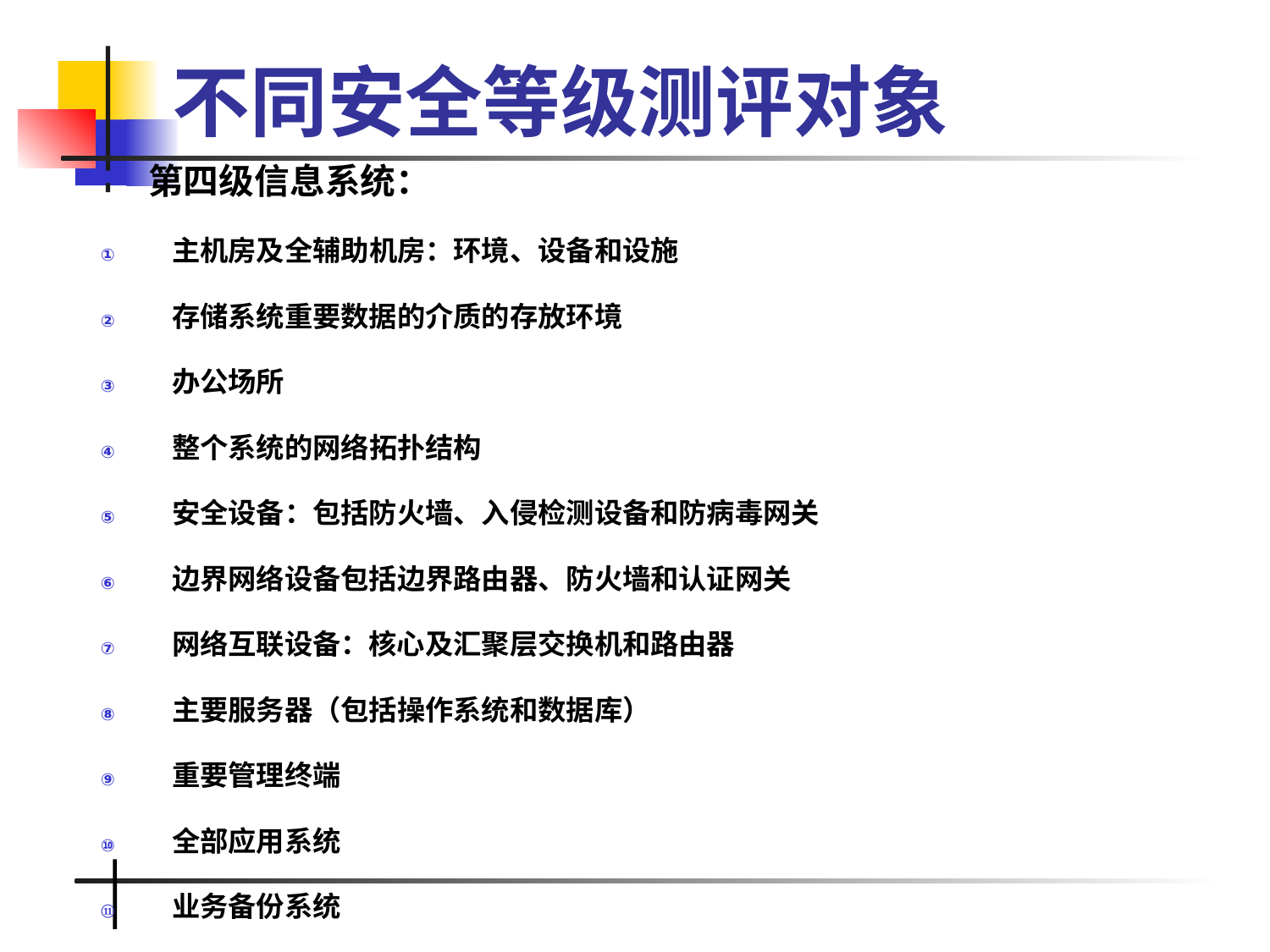

# 不同安全等级测评对象
第四级信息系统：
主机房及全辅助机房：环境、设备和设施
存储系统重要数据的介质的存放环境
办公场所
整个系统的网络拓扑结构
安全设备：包括防火墙、入侵检测设备和防病毒网关
边界网络设备包括边界路由器、防火墙和认证网关
网络互联设备：核心及汇聚层交换机和路由器
主要服务器（包括操作系统和数据库）
重要管理终端
全部应用系统
业务备份系统
信息安全主管人员、各方面的负责人员、具体负责安全管理的当事人、业务负责人
涉及信息安全的所有管理制度和记录，包括进出机房的登记记录、信息系统验收文档等